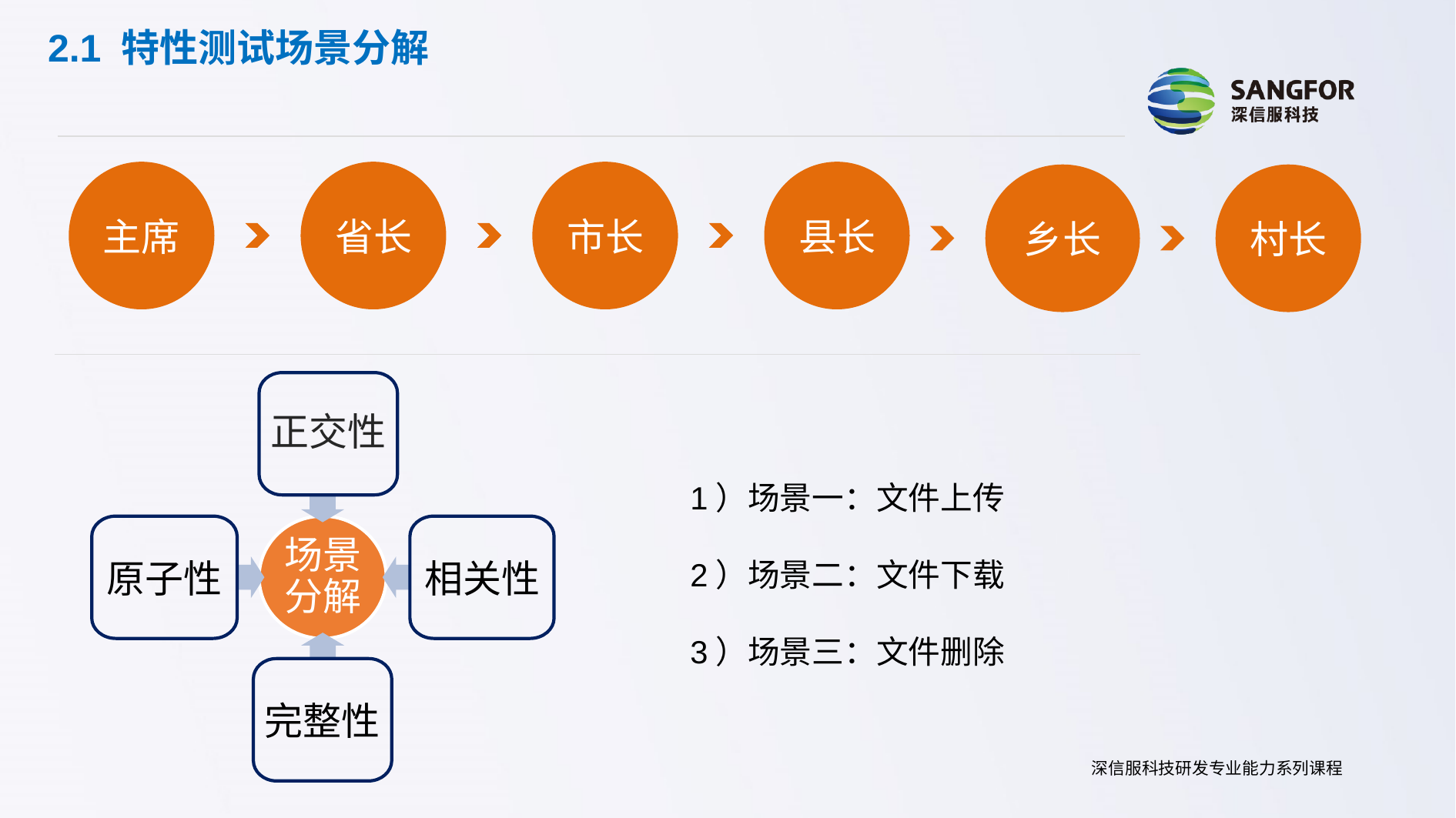

2.1 特性测试场景分解
主席
省长
市长
县长
乡长
村长

正交性

原子性
相关性
场景分解

完整性

1）场景一：文件上传
2）场景二：文件下载
3）场景三：文件删除